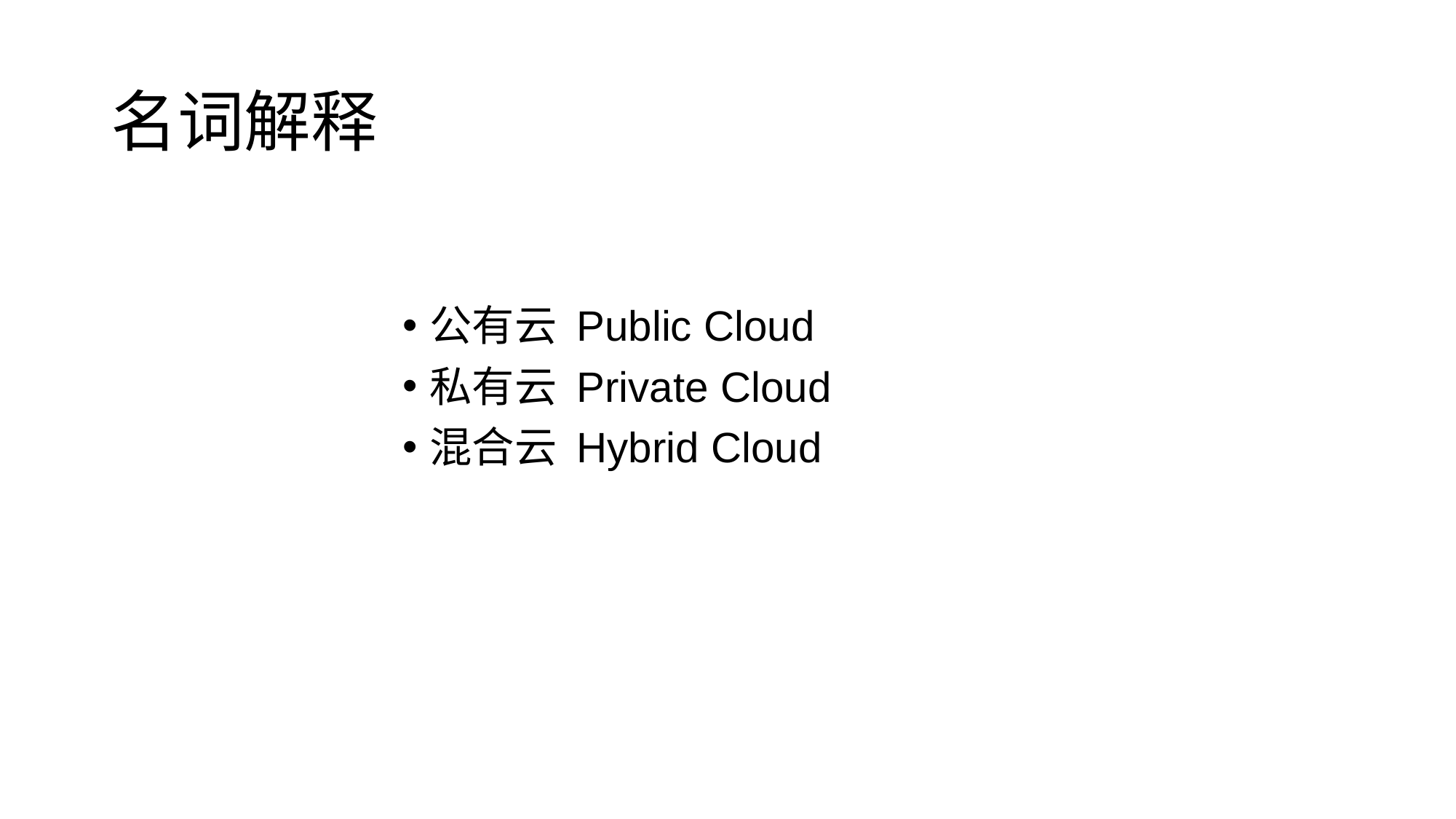

# 名词解释
公有云 Public Cloud
私有云 Private Cloud
混合云 Hybrid Cloud